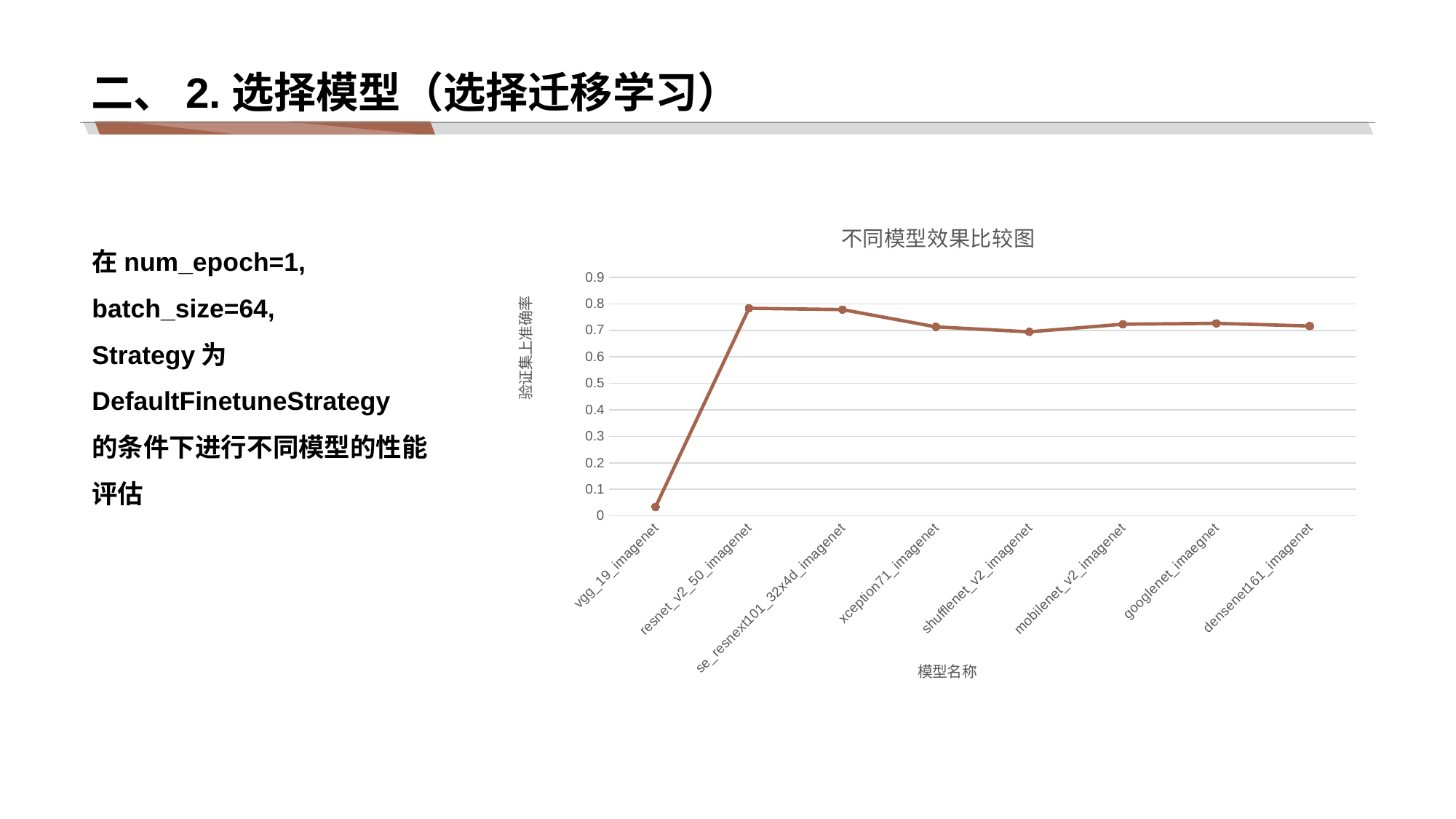

# 二、2.选择模型（选择迁移学习）

### Chart: 不同模型效果比较图

| Category |  |
|---|---|
| vgg_19_imagenet | 0.03371 |
| resnet_v2_50_imagenet | 0.7835 |
| se_resnext101_32x4d_imagenet | 0.7786 |
| xception71_imagenet | 0.7134 |
| shufflenet_v2_imagenet | 0.6945 |
| mobilenet_v2_imagenet | 0.7234 |
| googlenet_imaegnet | 0.7266 |
| densenet161_imagenet | 0.7165 |
在num_epoch=1,
batch_size=64,
Strategy为DefaultFinetuneStrategy
的条件下进行不同模型的性能
评估